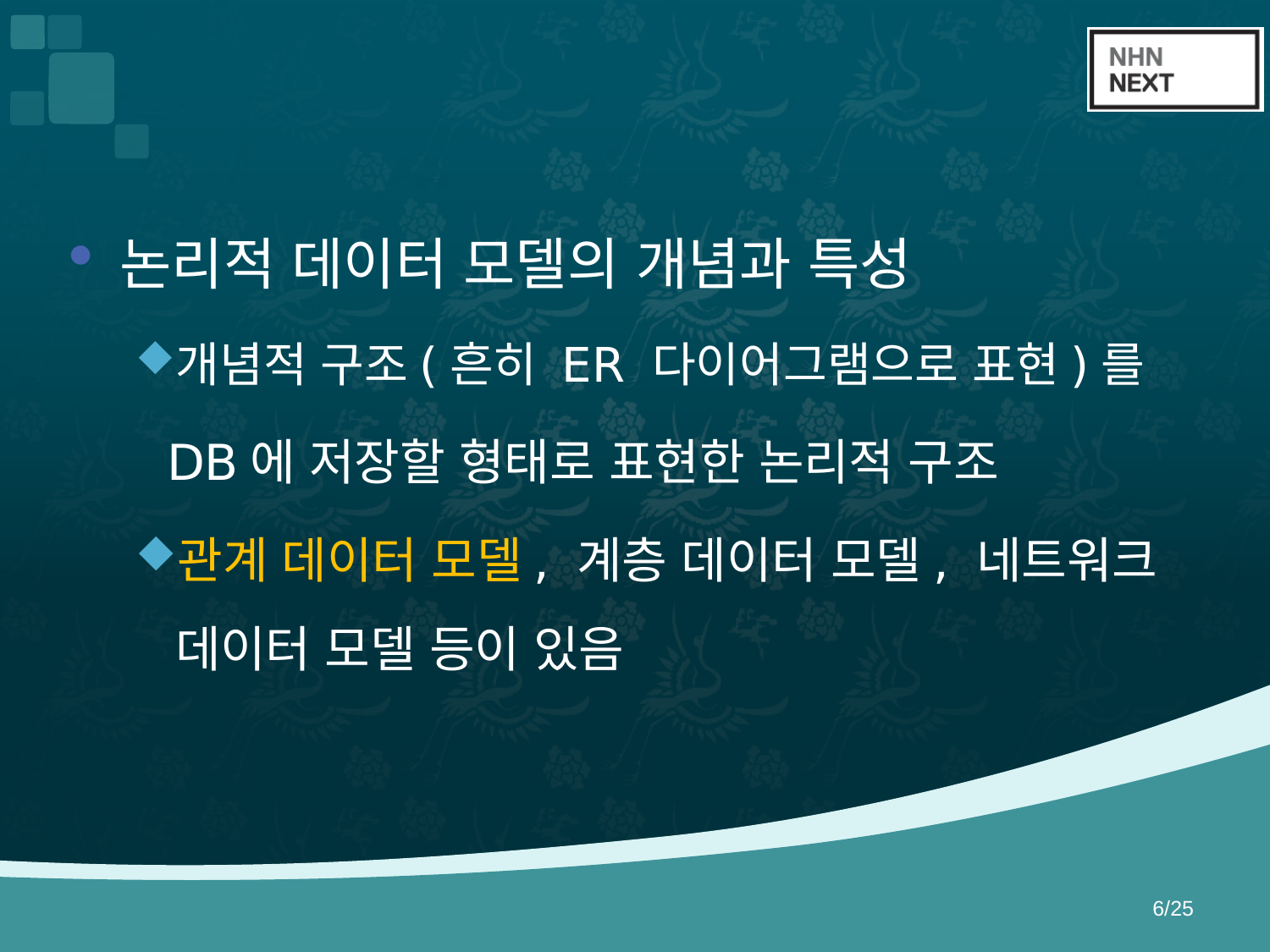

#
논리적 데이터 모델의 개념과 특성
개념적 구조(흔히 ER 다이어그램으로 표현)를
  DB에 저장할 형태로 표현한 논리적 구조
관계 데이터 모델, 계층 데이터 모델, 네트워크 데이터 모델 등이 있음

6/25